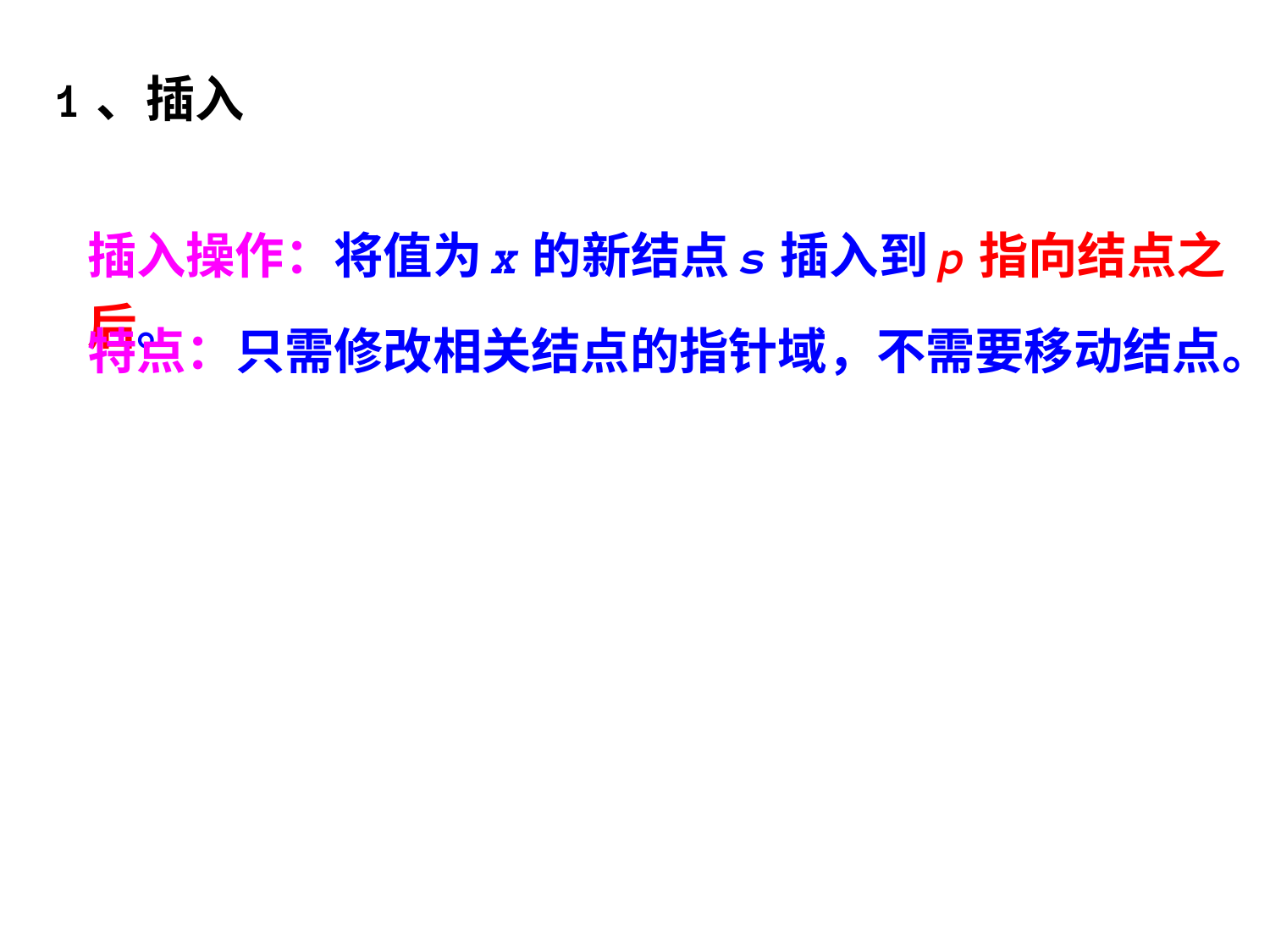

1、插入
插入操作：将值为x的新结点s插入到p指向结点之后。
特点：只需修改相关结点的指针域，不需要移动结点。